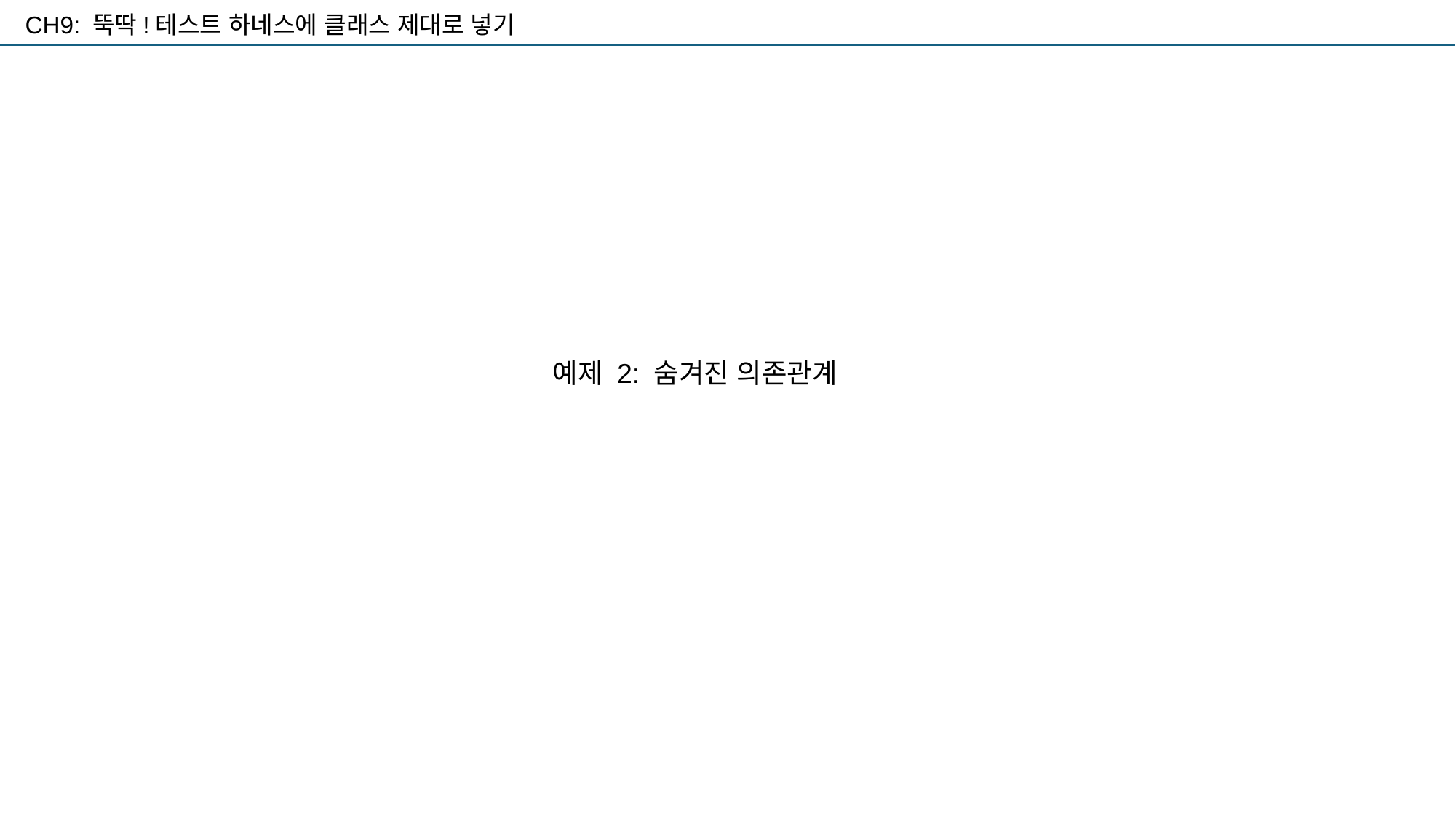

CH9: 뚝딱!테스트 하네스에 클래스 제대로 넣기
예제 2: 숨겨진 의존관계